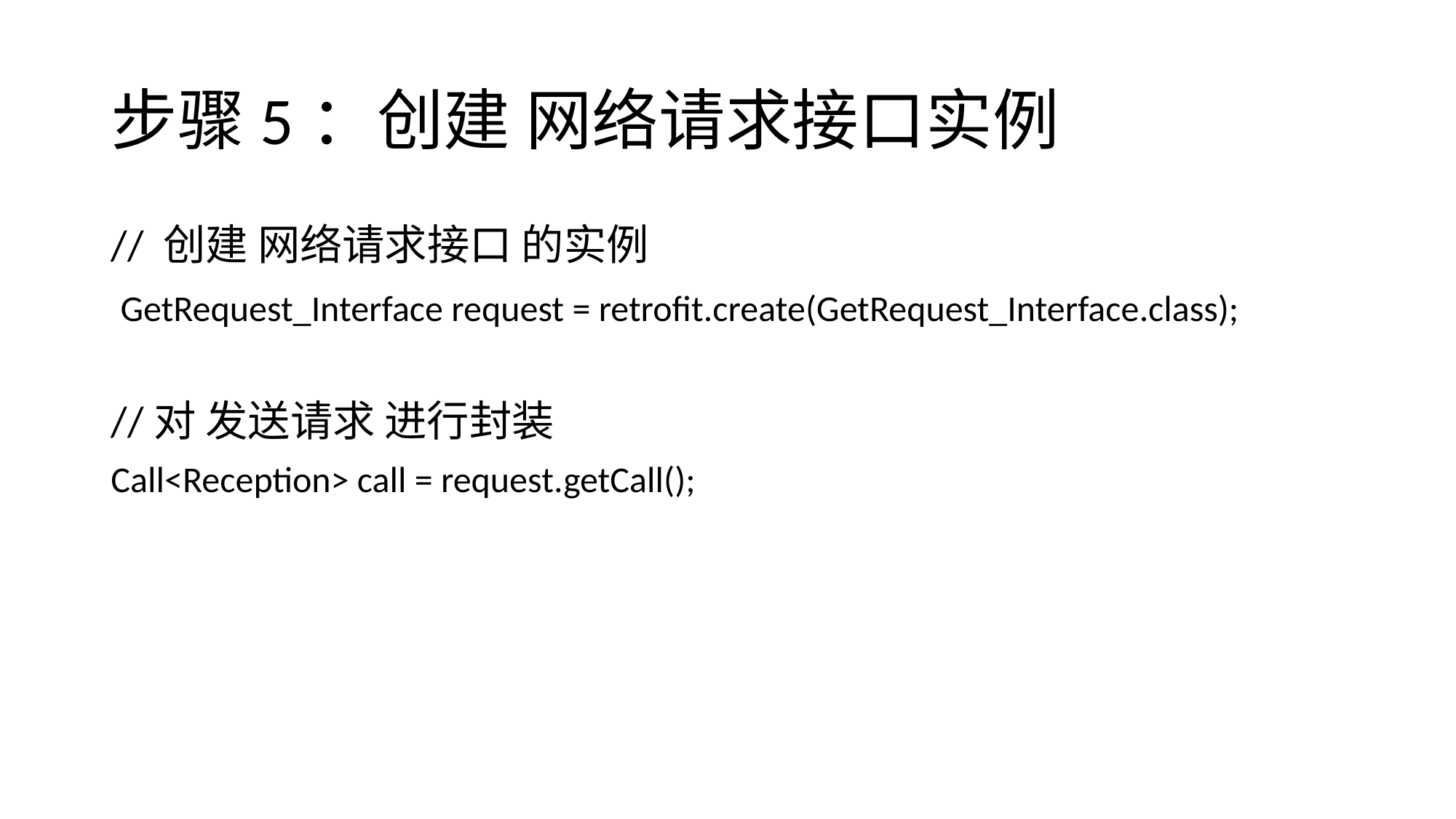

# 步骤5：创建 网络请求接口实例
// 创建 网络请求接口 的实例
 GetRequest_Interface request = retrofit.create(GetRequest_Interface.class);

//对 发送请求 进行封装
Call<Reception> call = request.getCall();